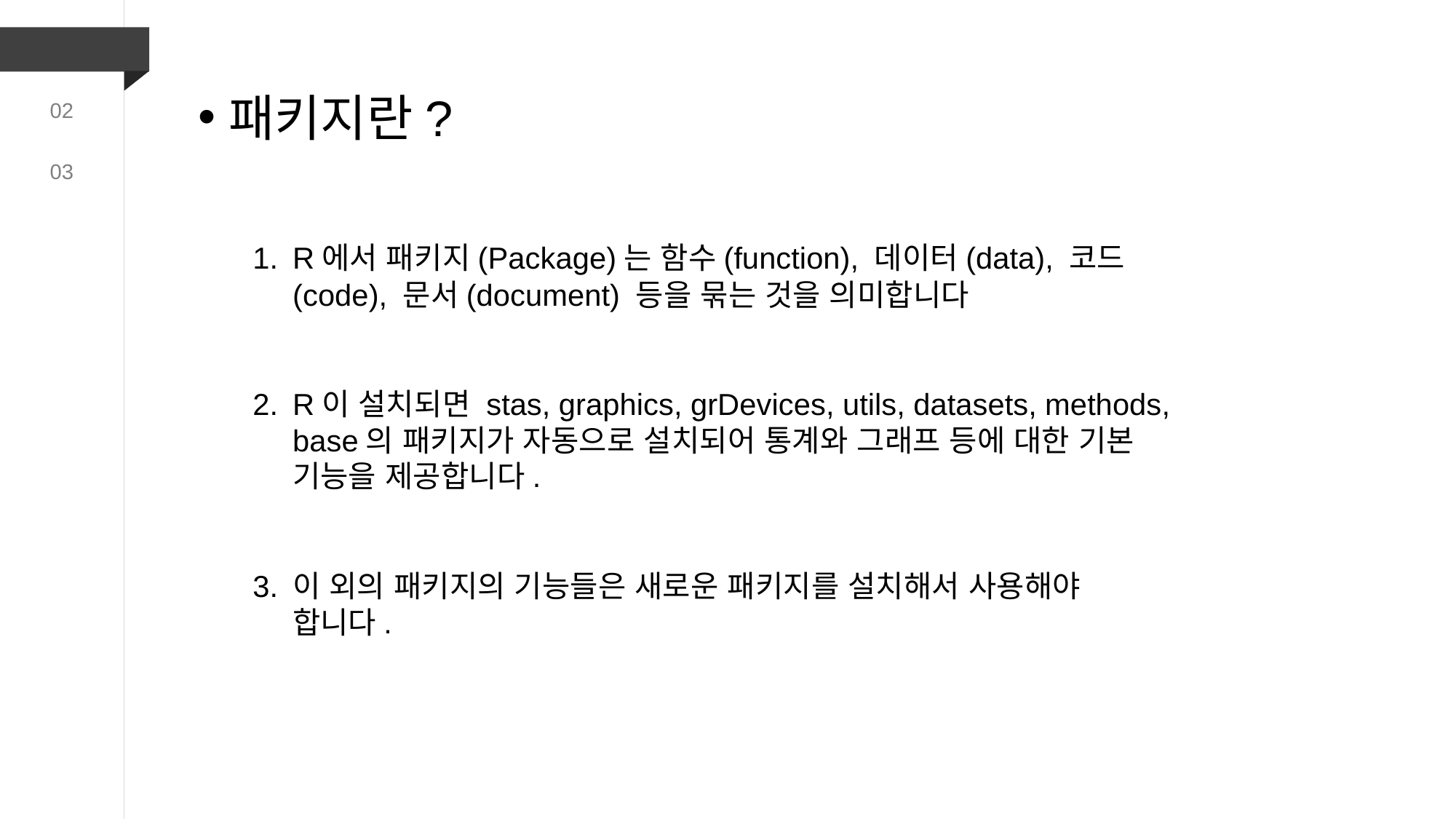

01
POWERPOINT TEMPLATE, YPTLAB
패키지란?

R에서 패키지(Package)는 함수(function), 데이터(data), 코드(code), 문서(document) 등을 묶는 것을 의미합니다

R이 설치되면 stas, graphics, grDevices, utils, datasets, methods, base의 패키지가 자동으로 설치되어 통계와 그래프 등에 대한 기본 기능을 제공합니다.

이 외의 패키지의 기능들은 새로운 패키지를 설치해서 사용해야   합니다.
02
03